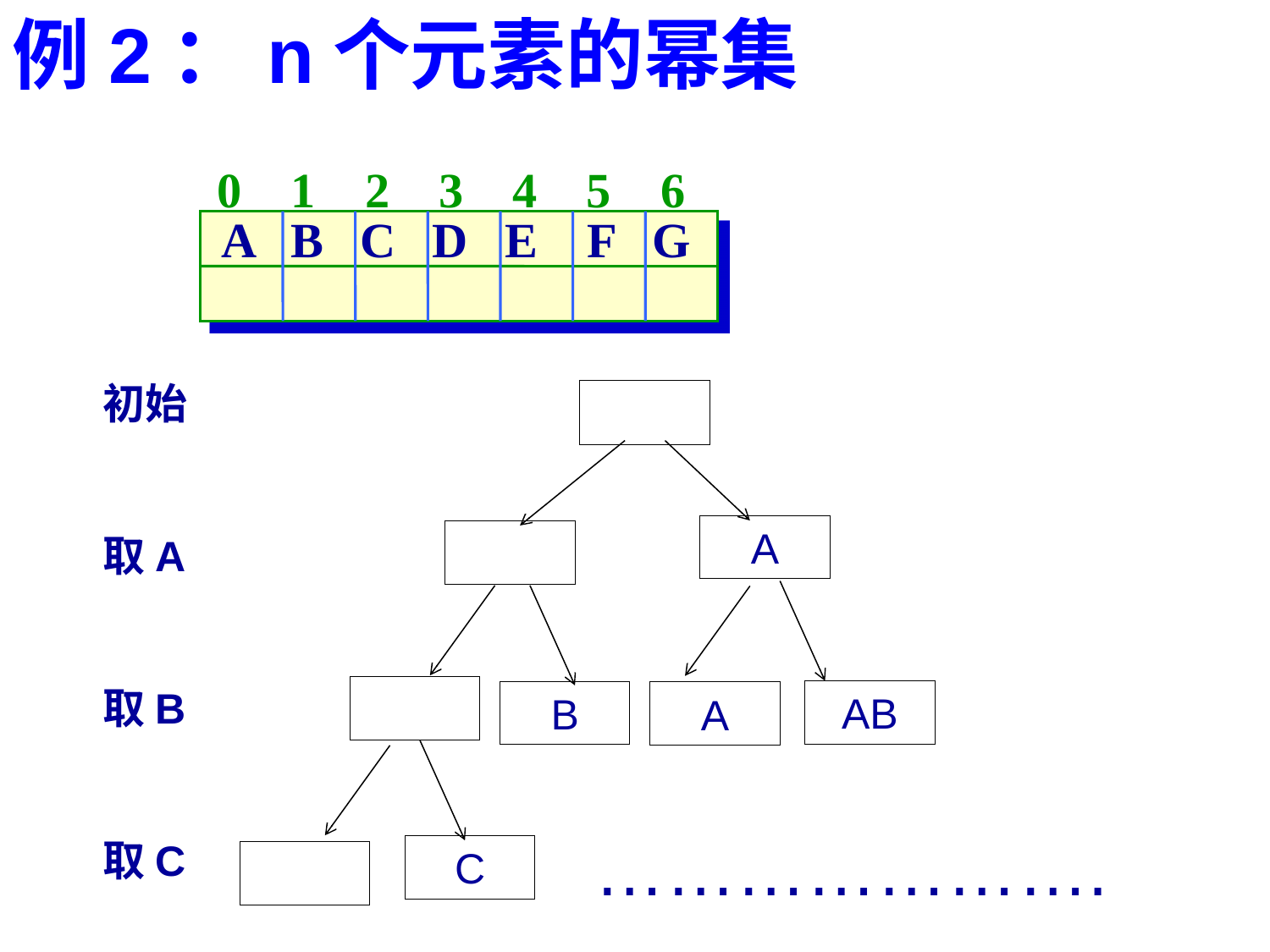

例2：n个元素的幂集
0    1    2    3    4    5    6

A   B   C   D   E    F   G

初始

取A

取B

取C

A

AB
B
A
………………….
C